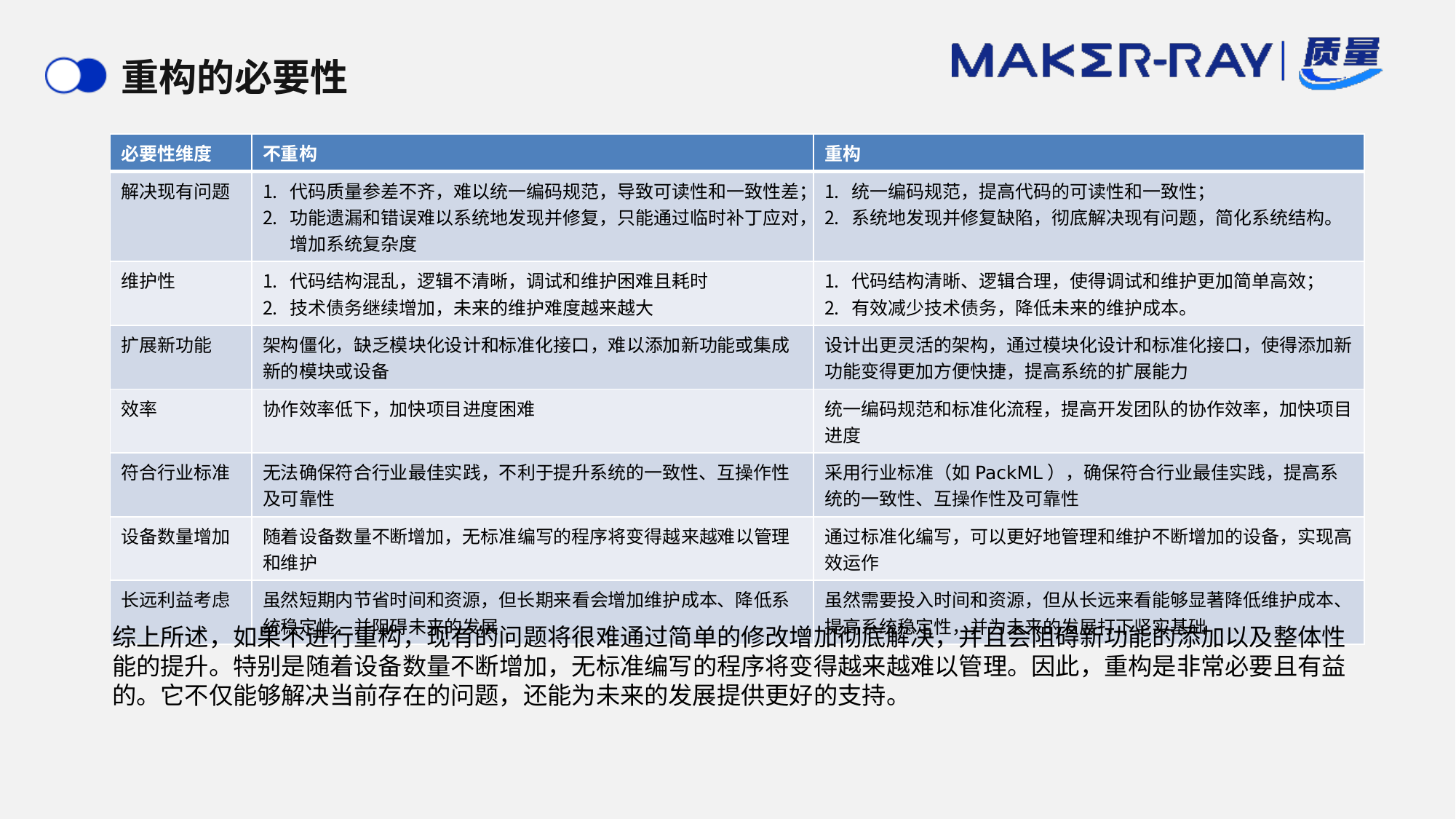

# 重构的必要性
| 必要性维度 | 不重构 | 重构 |
| --- | --- | --- |
| 解决现有问题 | 代码质量参差不齐，难以统一编码规范，导致可读性和一致性差； 功能遗漏和错误难以系统地发现并修复，只能通过临时补丁应对，增加系统复杂度 | 统一编码规范，提高代码的可读性和一致性； 系统地发现并修复缺陷，彻底解决现有问题，简化系统结构。 |
| 维护性 | 代码结构混乱，逻辑不清晰，调试和维护困难且耗时 技术债务继续增加，未来的维护难度越来越大 | 代码结构清晰、逻辑合理，使得调试和维护更加简单高效； 有效减少技术债务，降低未来的维护成本。 |
| 扩展新功能 | 架构僵化，缺乏模块化设计和标准化接口，难以添加新功能或集成新的模块或设备 | 设计出更灵活的架构，通过模块化设计和标准化接口，使得添加新功能变得更加方便快捷，提高系统的扩展能力 |
| 效率 | 协作效率低下，加快项目进度困难 | 统一编码规范和标准化流程，提高开发团队的协作效率，加快项目进度 |
| 符合行业标准 | 无法确保符合行业最佳实践，不利于提升系统的一致性、互操作性及可靠性 | 采用行业标准（如PackML），确保符合行业最佳实践，提高系统的一致性、互操作性及可靠性 |
| 设备数量增加 | 随着设备数量不断增加，无标准编写的程序将变得越来越难以管理和维护 | 通过标准化编写，可以更好地管理和维护不断增加的设备，实现高效运作 |
| 长远利益考虑 | 虽然短期内节省时间和资源，但长期来看会增加维护成本、降低系统稳定性，并阻碍未来的发展 | 虽然需要投入时间和资源，但从长远来看能够显著降低维护成本、提高系统稳定性，并为未来的发展打下坚实基础 |
综上所述，如果不进行重构，现有的问题将很难通过简单的修改增加彻底解决，并且会阻碍新功能的添加以及整体性能的提升。特别是随着设备数量不断增加，无标准编写的程序将变得越来越难以管理。因此，重构是非常必要且有益的。它不仅能够解决当前存在的问题，还能为未来的发展提供更好的支持。